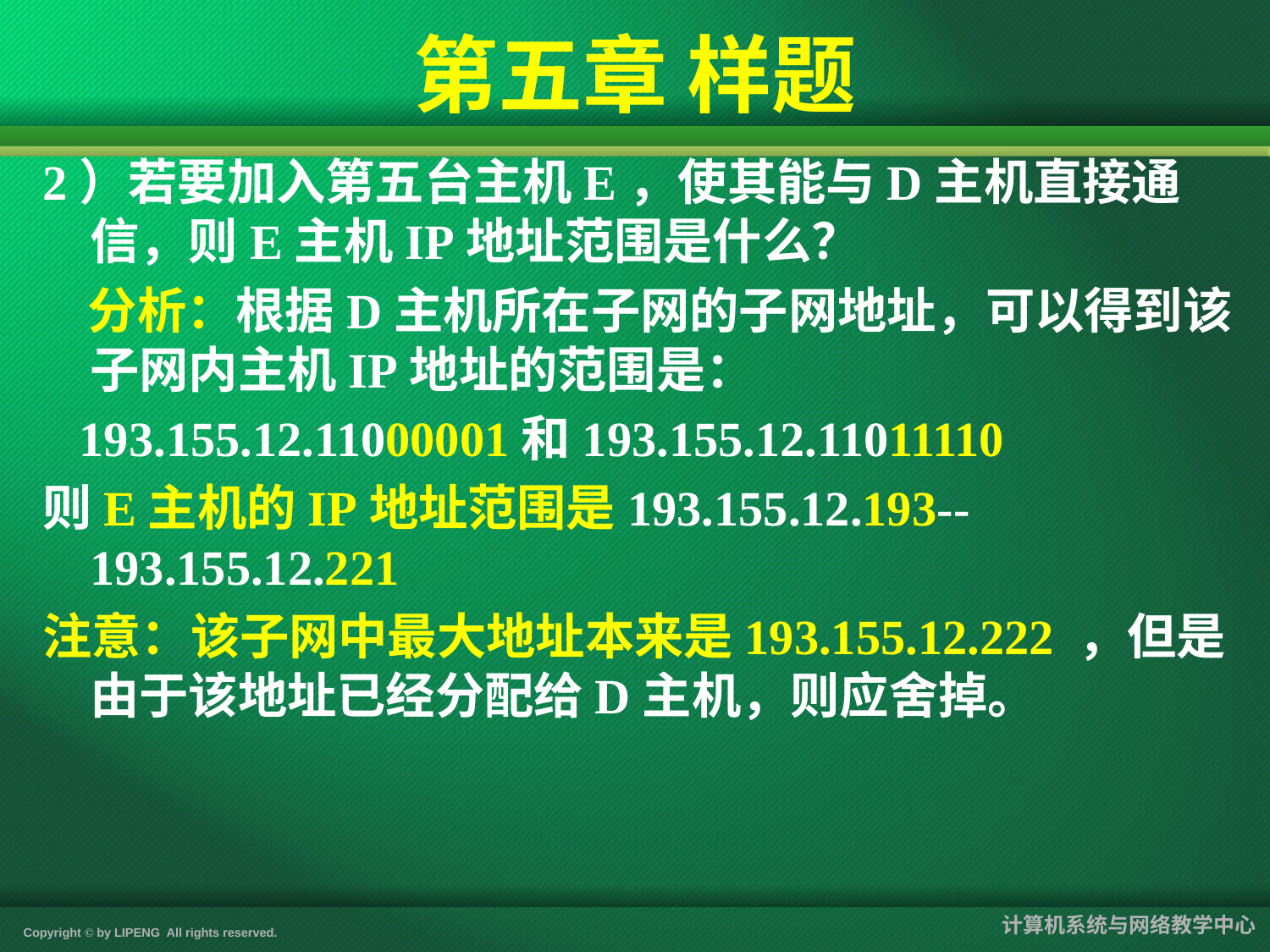

第五章 样题
2）若要加入第五台主机E，使其能与D主机直接通信，则E主机IP地址范围是什么？
   分析：根据D主机所在子网的子网地址，可以得到该子网内主机IP地址的范围是：
   193.155.12.11000001和193.155.12.11011110
则E主机的IP地址范围是193.155.12.193--193.155.12.221
注意：该子网中最大地址本来是193.155.12.222 ，但是由于该地址已经分配给D主机，则应舍掉。